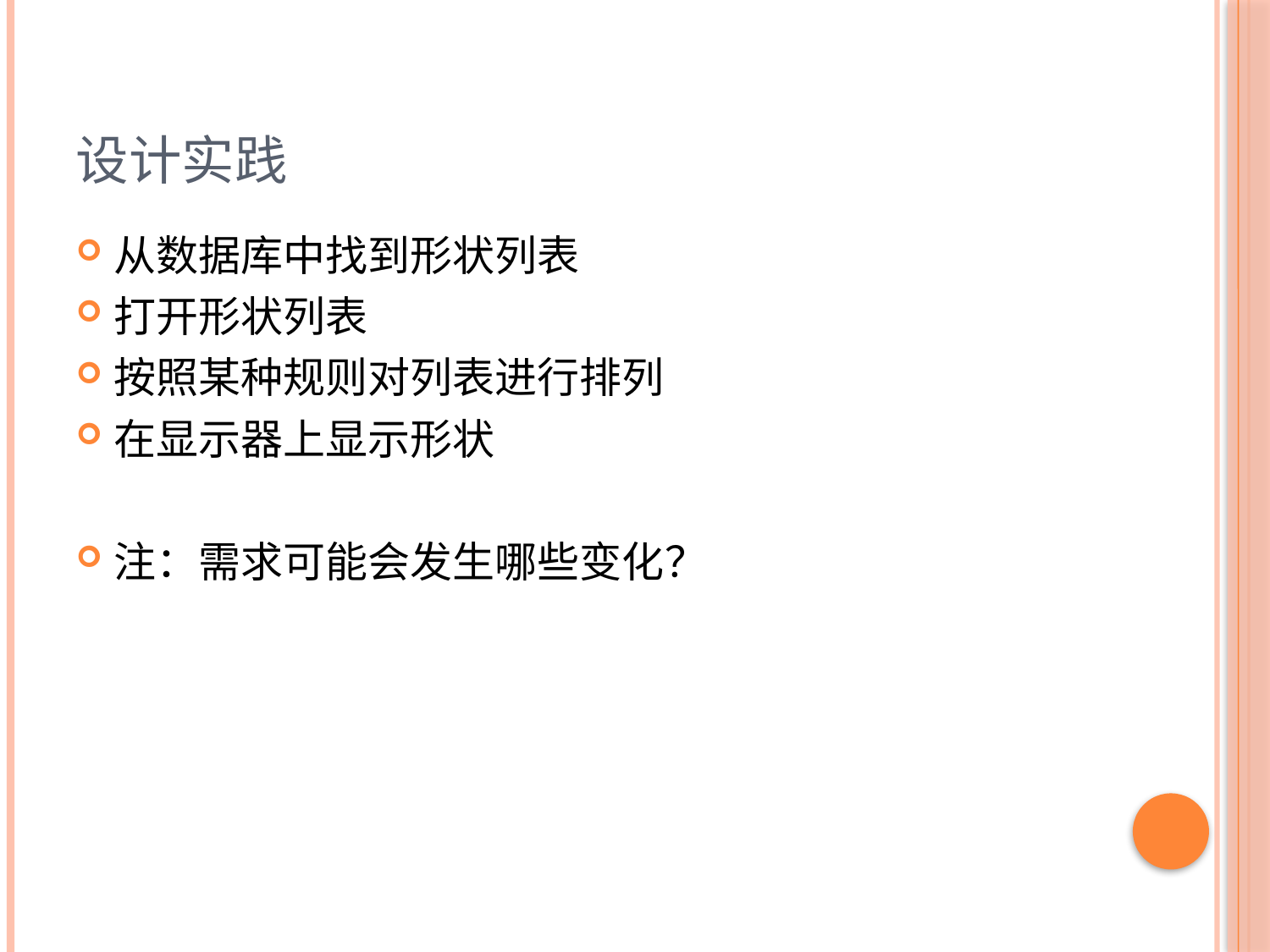

# 设计实践
从数据库中找到形状列表
打开形状列表
按照某种规则对列表进行排列
在显示器上显示形状

注：需求可能会发生哪些变化？